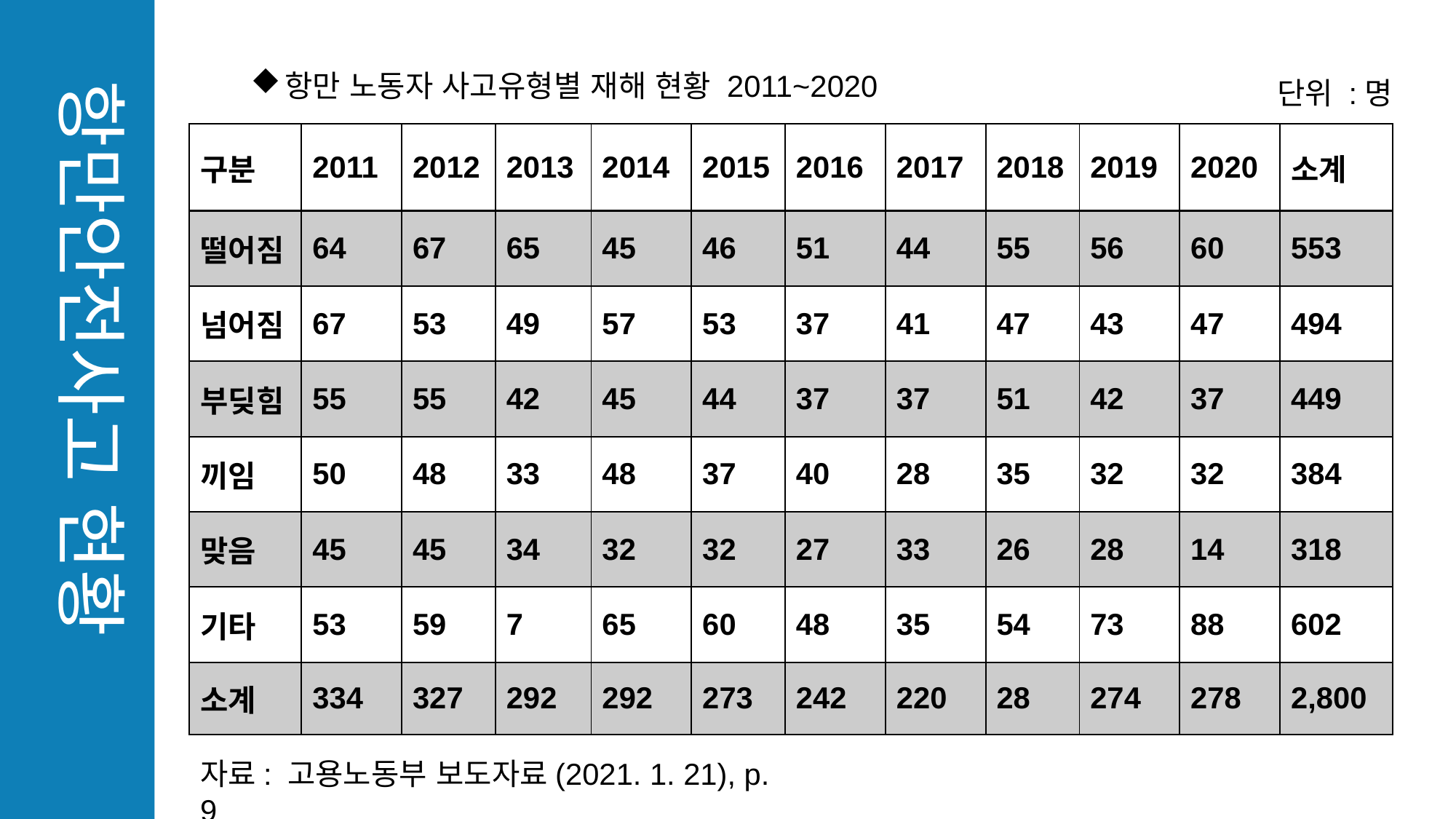

항만 노동자 사고유형별 재해 현황 2011~2020
단위 :명
항만안전사고 현황
| 구분 | 2011 | 2012 | 2013 | 2014 | 2015 | 2016 | 2017 | 2018 | 2019 | 2020 | 소계 |
| --- | --- | --- | --- | --- | --- | --- | --- | --- | --- | --- | --- |
| 떨어짐 | 64 | 67 | 65 | 45 | 46 | 51 | 44 | 55 | 56 | 60 | 553 |
| 넘어짐 | 67 | 53 | 49 | 57 | 53 | 37 | 41 | 47 | 43 | 47 | 494 |
| 부딪힘 | 55 | 55 | 42 | 45 | 44 | 37 | 37 | 51 | 42 | 37 | 449 |
| 끼임 | 50 | 48 | 33 | 48 | 37 | 40 | 28 | 35 | 32 | 32 | 384 |
| 맞음 | 45 | 45 | 34 | 32 | 32 | 27 | 33 | 26 | 28 | 14 | 318 |
| 기타 | 53 | 59 | 7 | 65 | 60 | 48 | 35 | 54 | 73 | 88 | 602 |
| 소계 | 334 | 327 | 292 | 292 | 273 | 242 | 220 | 28 | 274 | 278 | 2,800 |
Our Team Style
자료: 고용노동부 보도자료(2021. 1. 21), p. 9